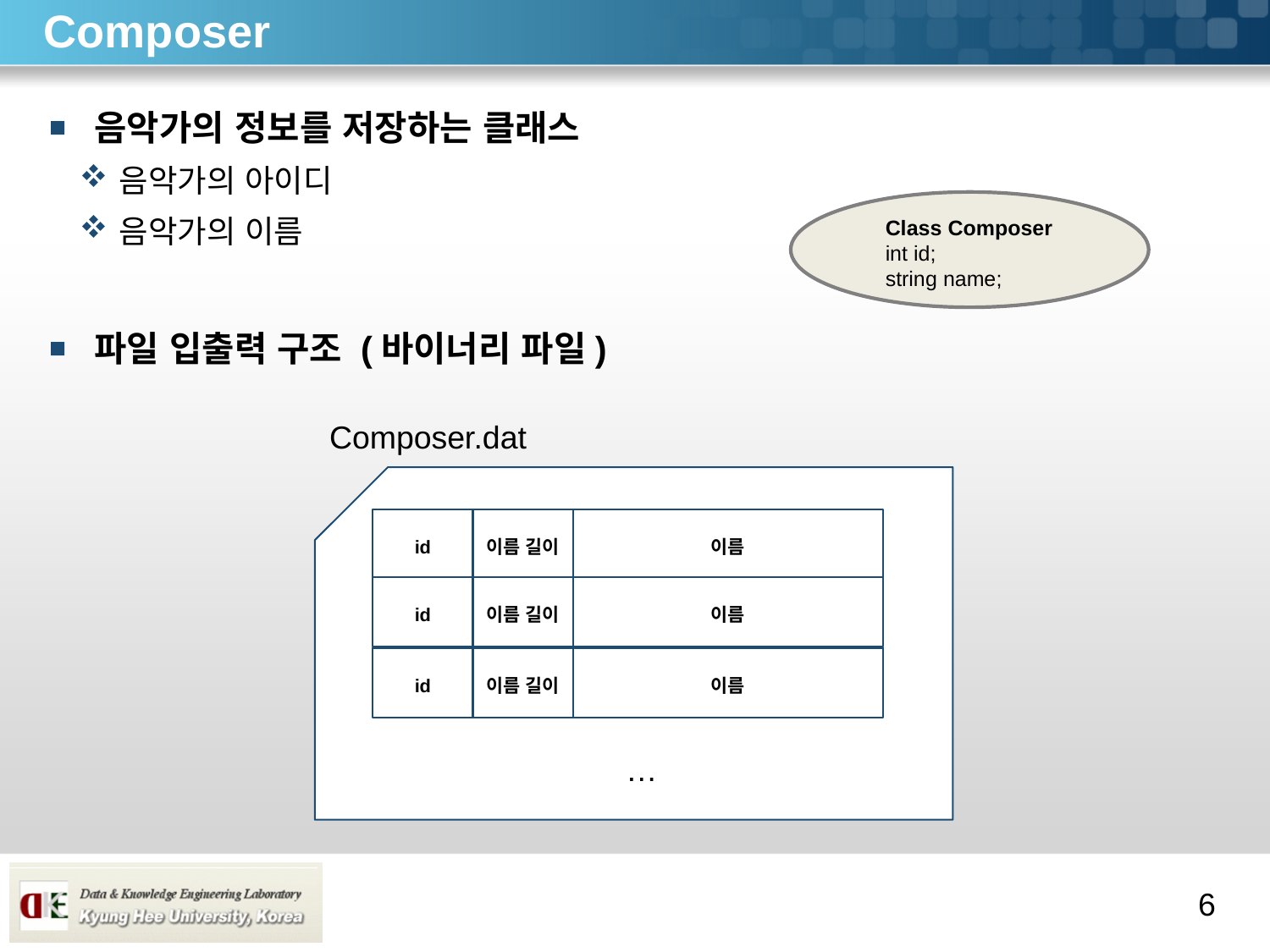

# Composer
음악가의 정보를 저장하는 클래스
음악가의 아이디
음악가의 이름

파일 입출력 구조 (바이너리 파일)

Class Composer
int id;
string name;

Composer.dat

id
이름 길이
이름
id
이름 길이
이름
id
이름 길이
이름
…